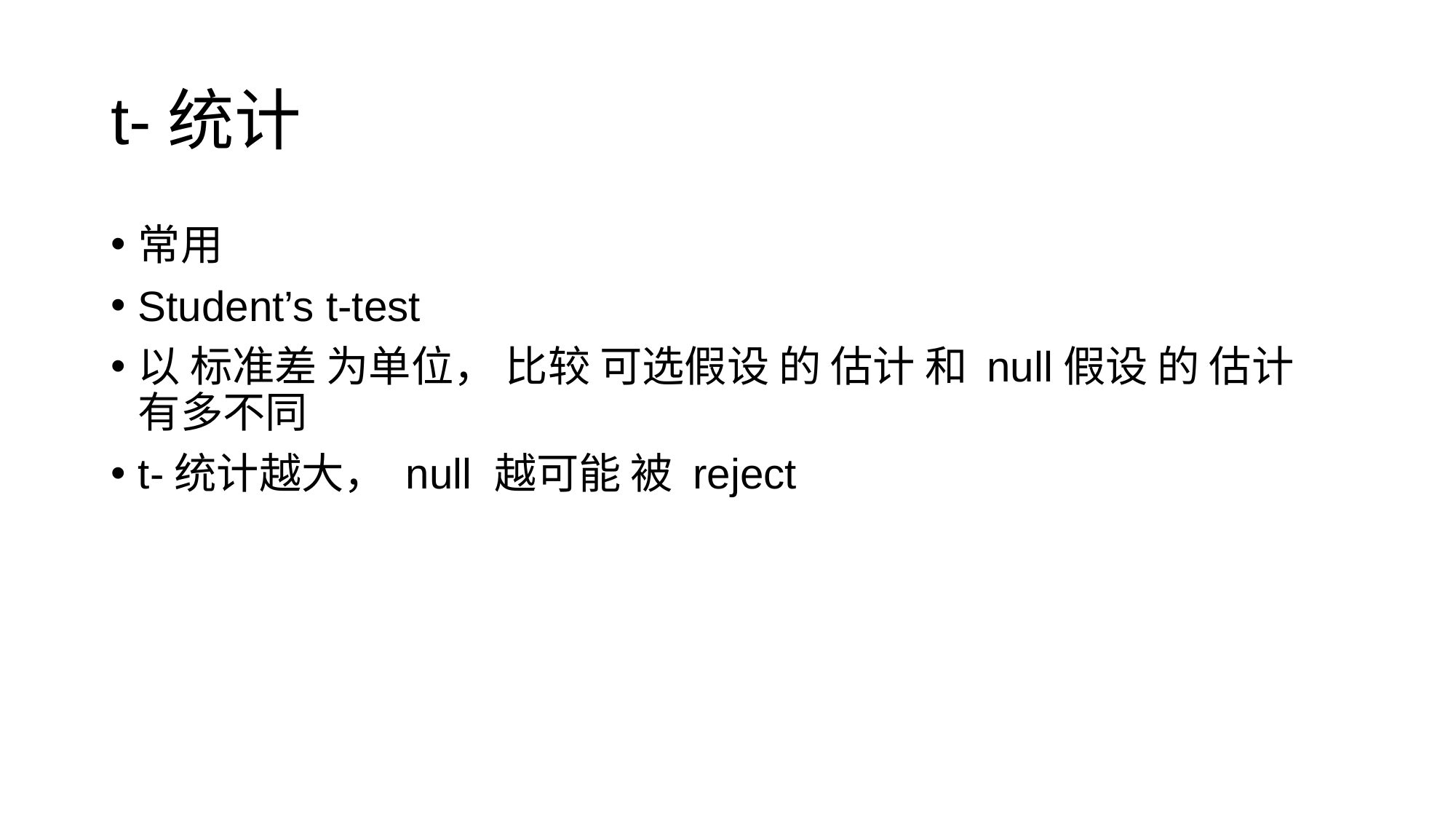

# t-统计
常用
Student’s t-test
以 标准差 为单位， 比较 可选假设 的 估计 和 null假设 的 估计 有多不同
t-统计越大， null 越可能 被 reject